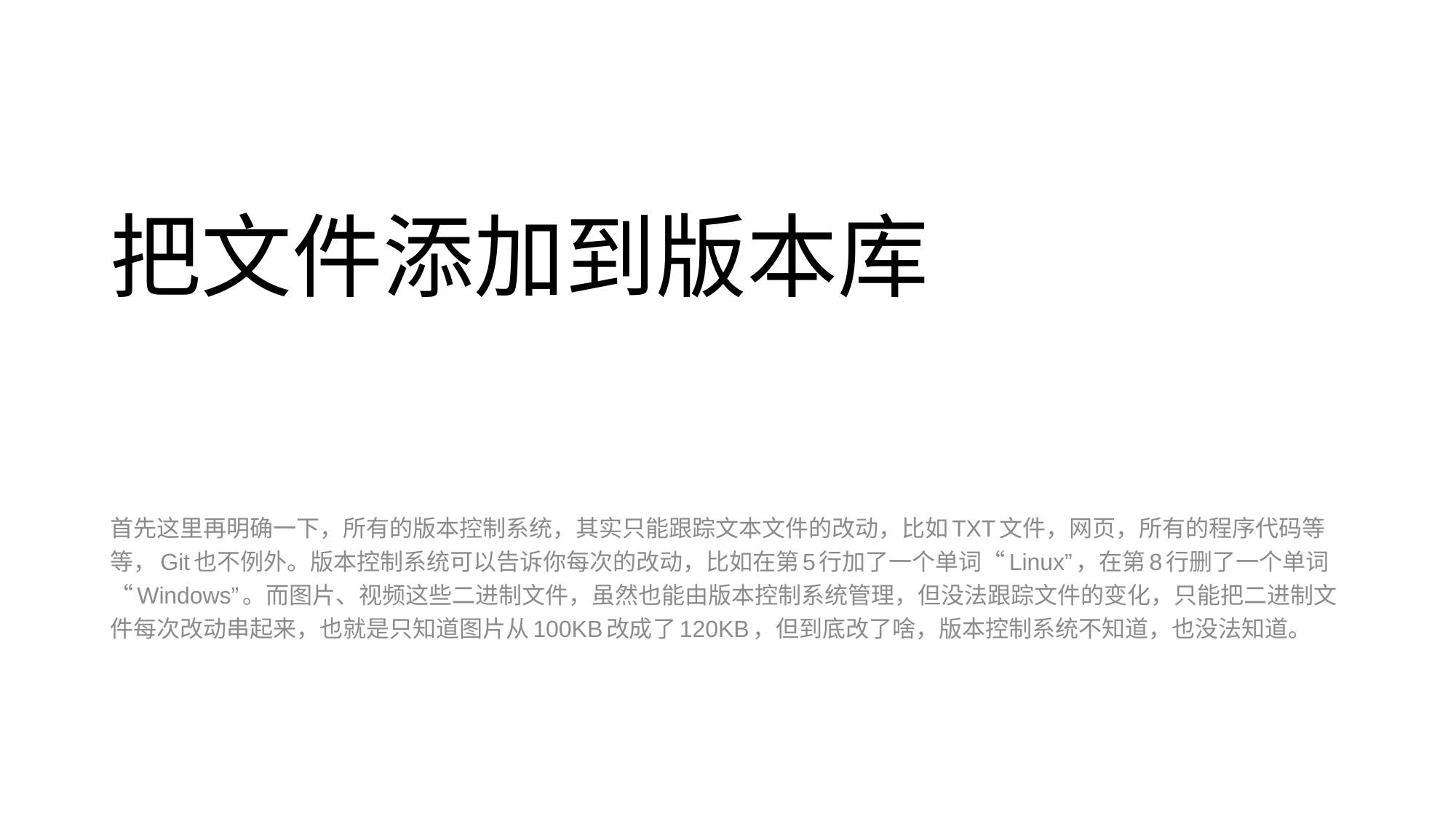

# 把文件添加到版本库
首先这里再明确一下，所有的版本控制系统，其实只能跟踪文本文件的改动，比如TXT文件，网页，所有的程序代码等等，Git也不例外。版本控制系统可以告诉你每次的改动，比如在第5行加了一个单词“Linux”，在第8行删了一个单词“Windows”。而图片、视频这些二进制文件，虽然也能由版本控制系统管理，但没法跟踪文件的变化，只能把二进制文件每次改动串起来，也就是只知道图片从100KB改成了120KB，但到底改了啥，版本控制系统不知道，也没法知道。